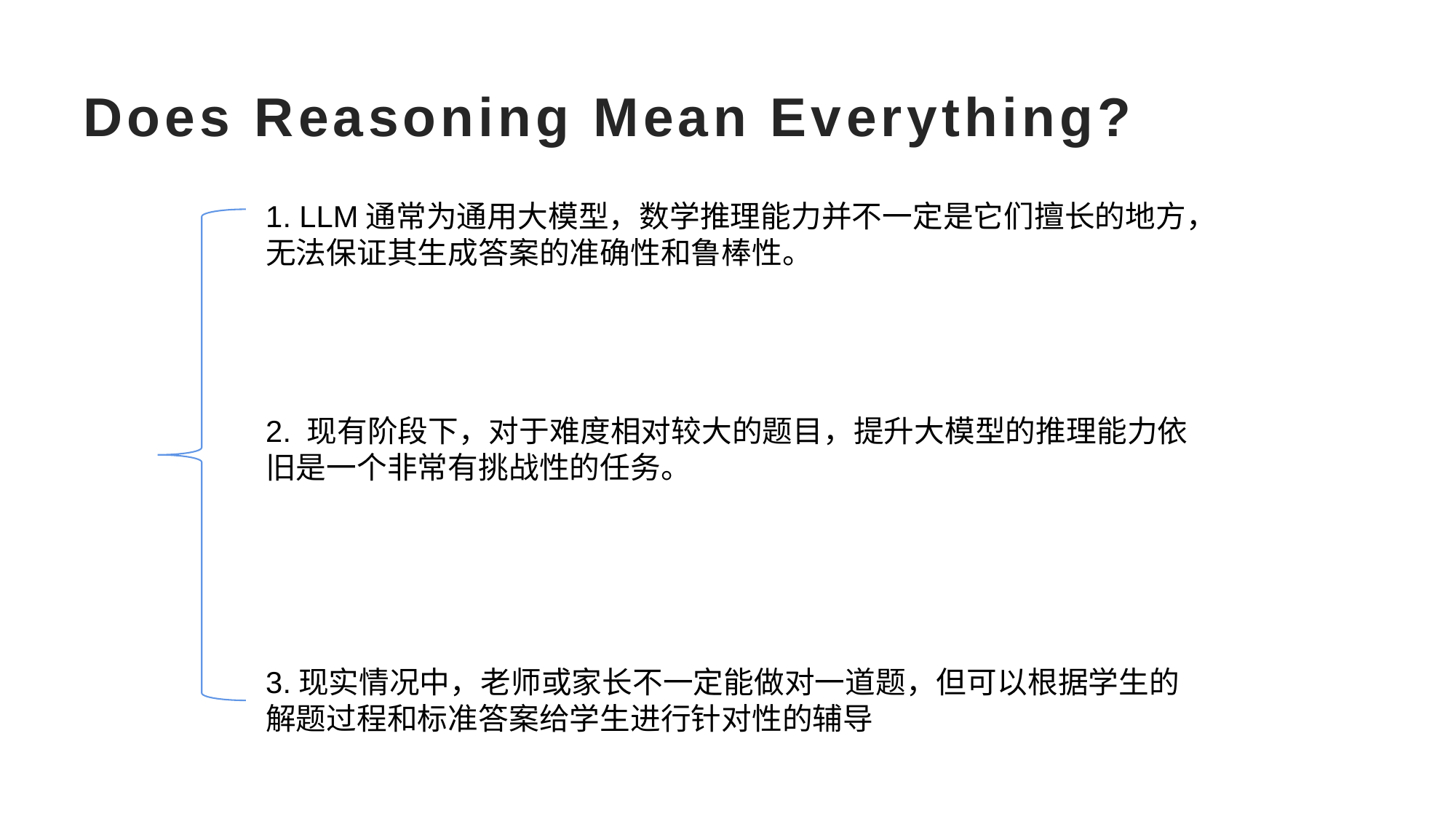

# Does Reasoning Mean Everything?
1. LLM通常为通用大模型，数学推理能力并不一定是它们擅长的地方，无法保证其生成答案的准确性和鲁棒性。

2. 现有阶段下，对于难度相对较大的题目，提升大模型的推理能力依旧是一个非常有挑战性的任务。
3.现实情况中，老师或家长不一定能做对一道题，但可以根据学生的解题过程和标准答案给学生进行针对性的辅导